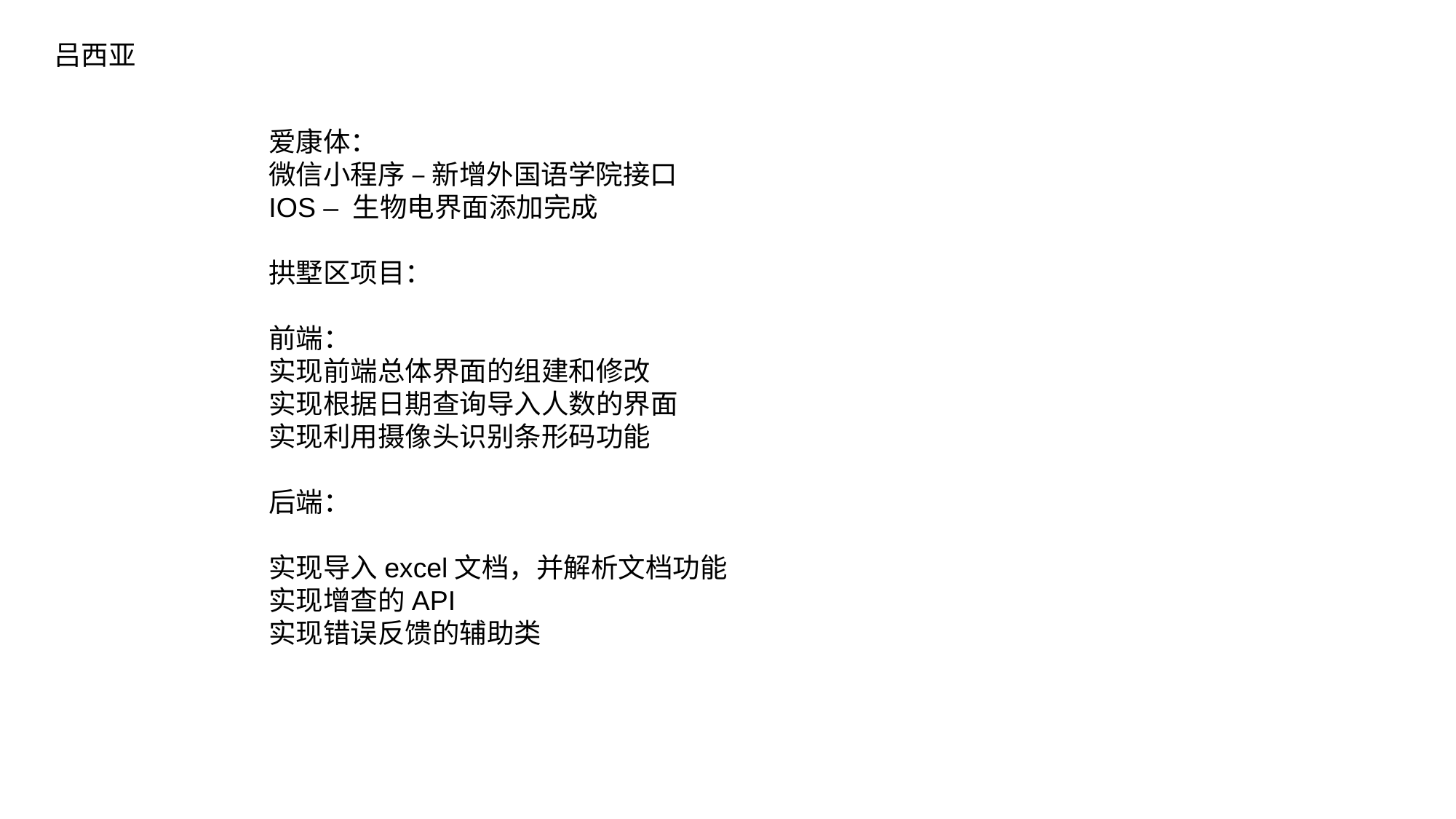

吕西亚
爱康体：
微信小程序 – 新增外国语学院接口
IOS – 生物电界面添加完成

拱墅区项目：

前端：
实现前端总体界面的组建和修改
实现根据日期查询导入人数的界面
实现利用摄像头识别条形码功能

后端：

实现导入excel文档，并解析文档功能
实现增查的API
实现错误反馈的辅助类